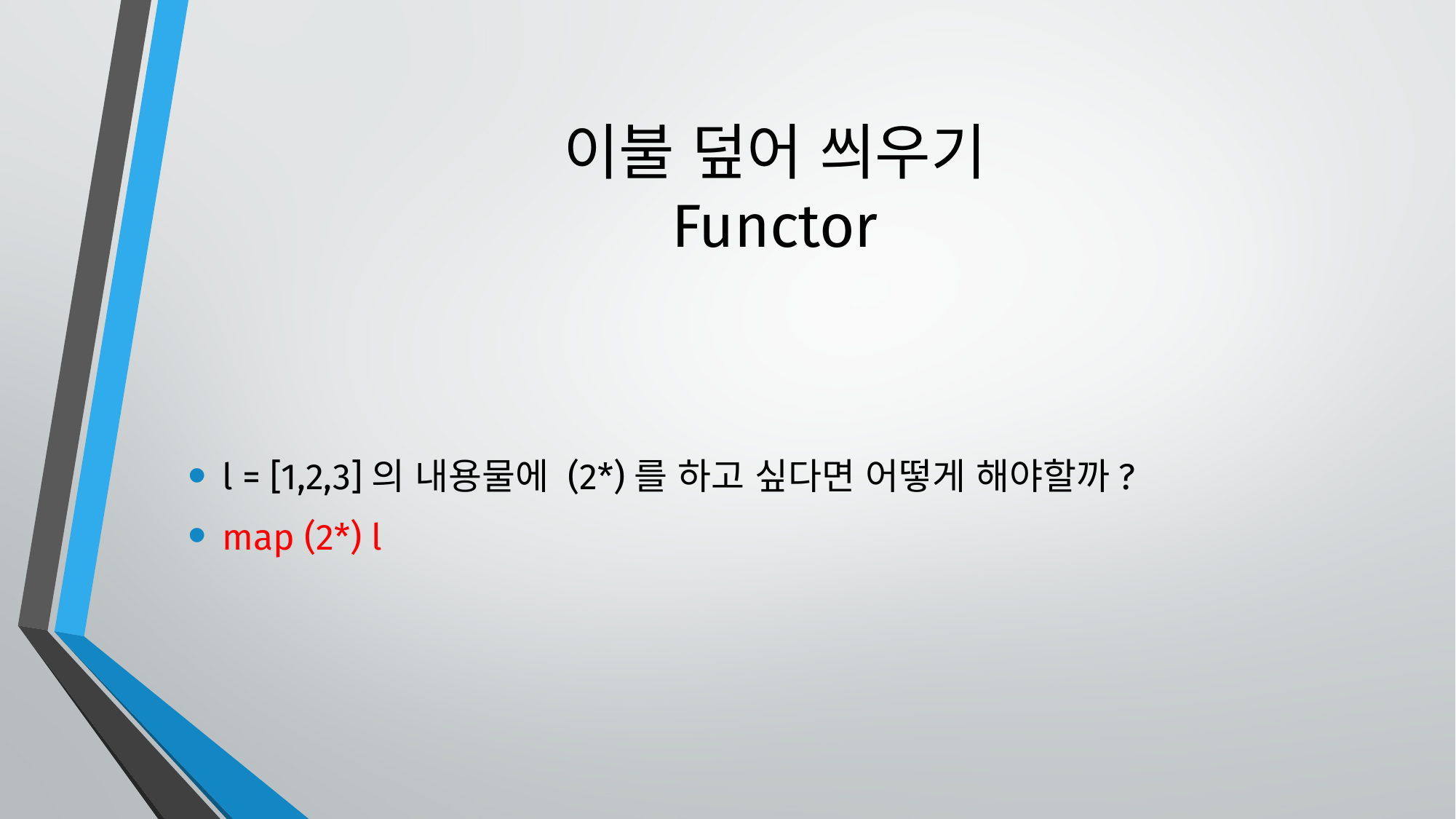

# 이불 덮어 씌우기 Functor
l = [1,2,3]의 내용물에 (2*)를 하고 싶다면 어떻게 해야할까?
map (2*) l